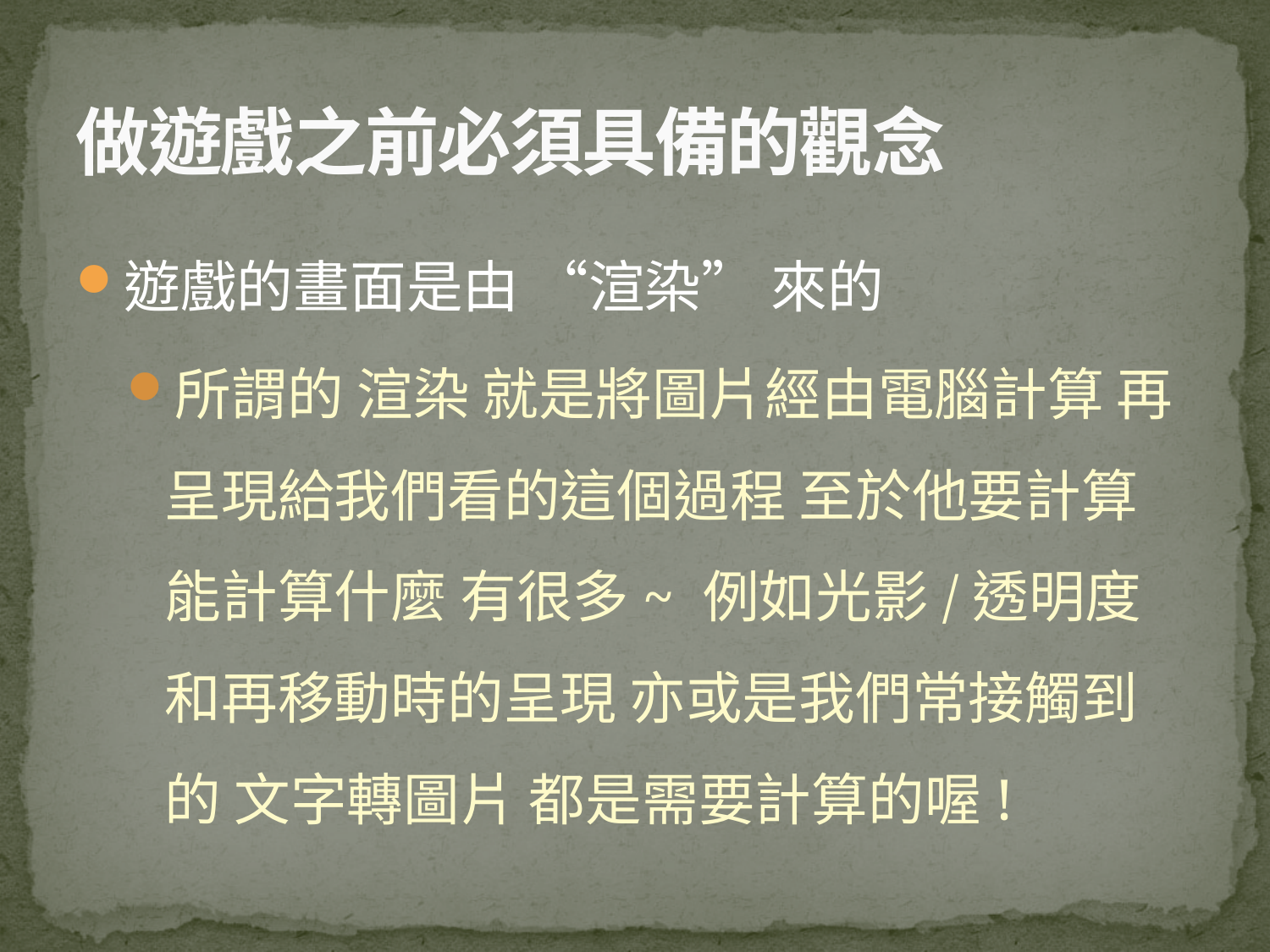

# 做遊戲之前必須具備的觀念
遊戲的畫面是由 “渲染” 來的
所謂的 渲染 就是將圖片經由電腦計算 再呈現給我們看的這個過程 至於他要計算能計算什麼 有很多~ 例如光影/透明度和再移動時的呈現 亦或是我們常接觸到的 文字轉圖片 都是需要計算的喔!